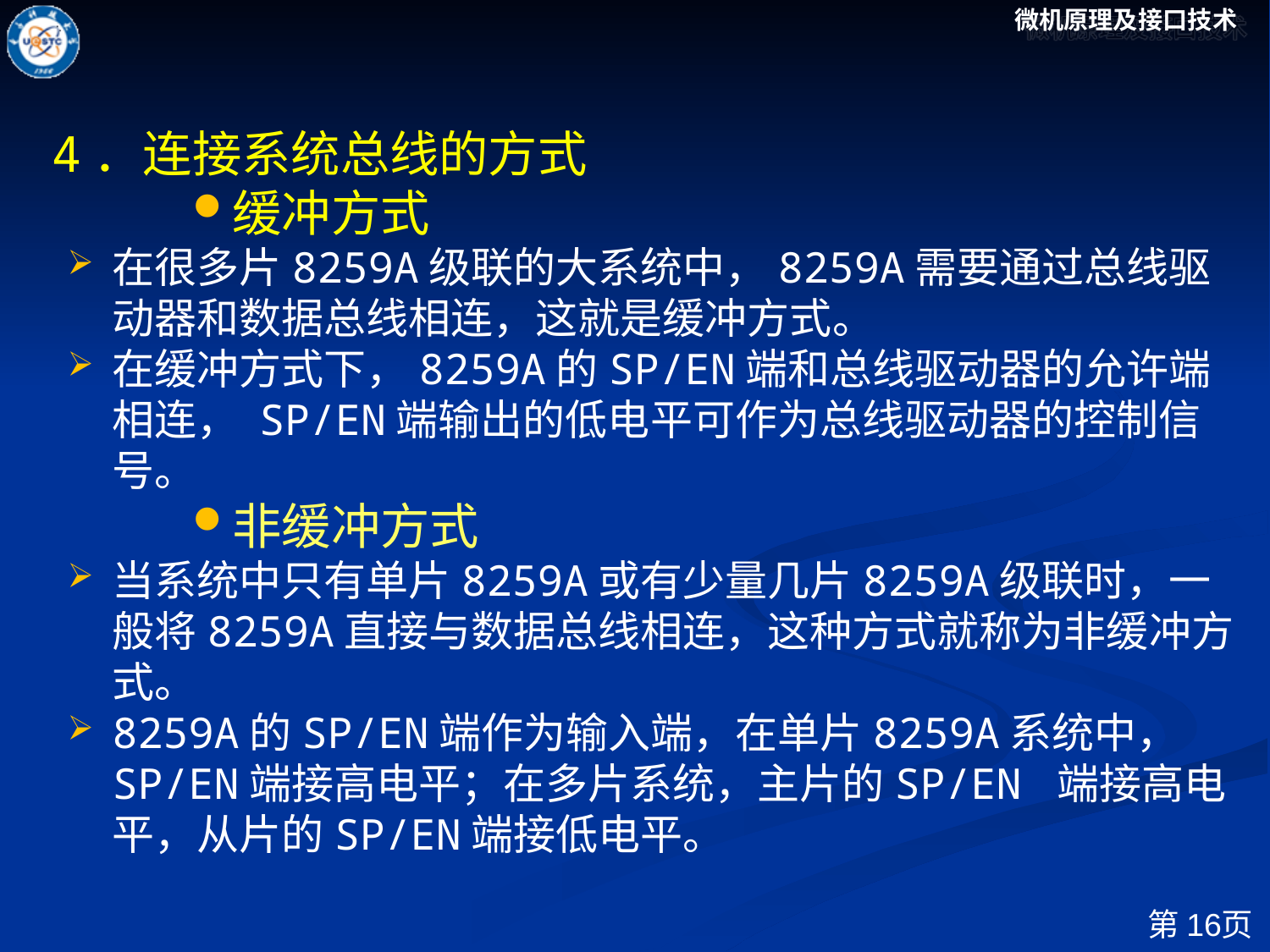

4．连接系统总线的方式
缓冲方式
在很多片8259A级联的大系统中，8259A需要通过总线驱动器和数据总线相连，这就是缓冲方式。
在缓冲方式下，8259A的SP/EN端和总线驱动器的允许端相连， SP/EN端输出的低电平可作为总线驱动器的控制信号。
非缓冲方式
当系统中只有单片8259A或有少量几片8259A级联时，一般将8259A直接与数据总线相连，这种方式就称为非缓冲方式。
8259A的SP/EN端作为输入端，在单片8259A系统中， SP/EN端接高电平；在多片系统，主片的SP/EN 端接高电平，从片的SP/EN端接低电平。